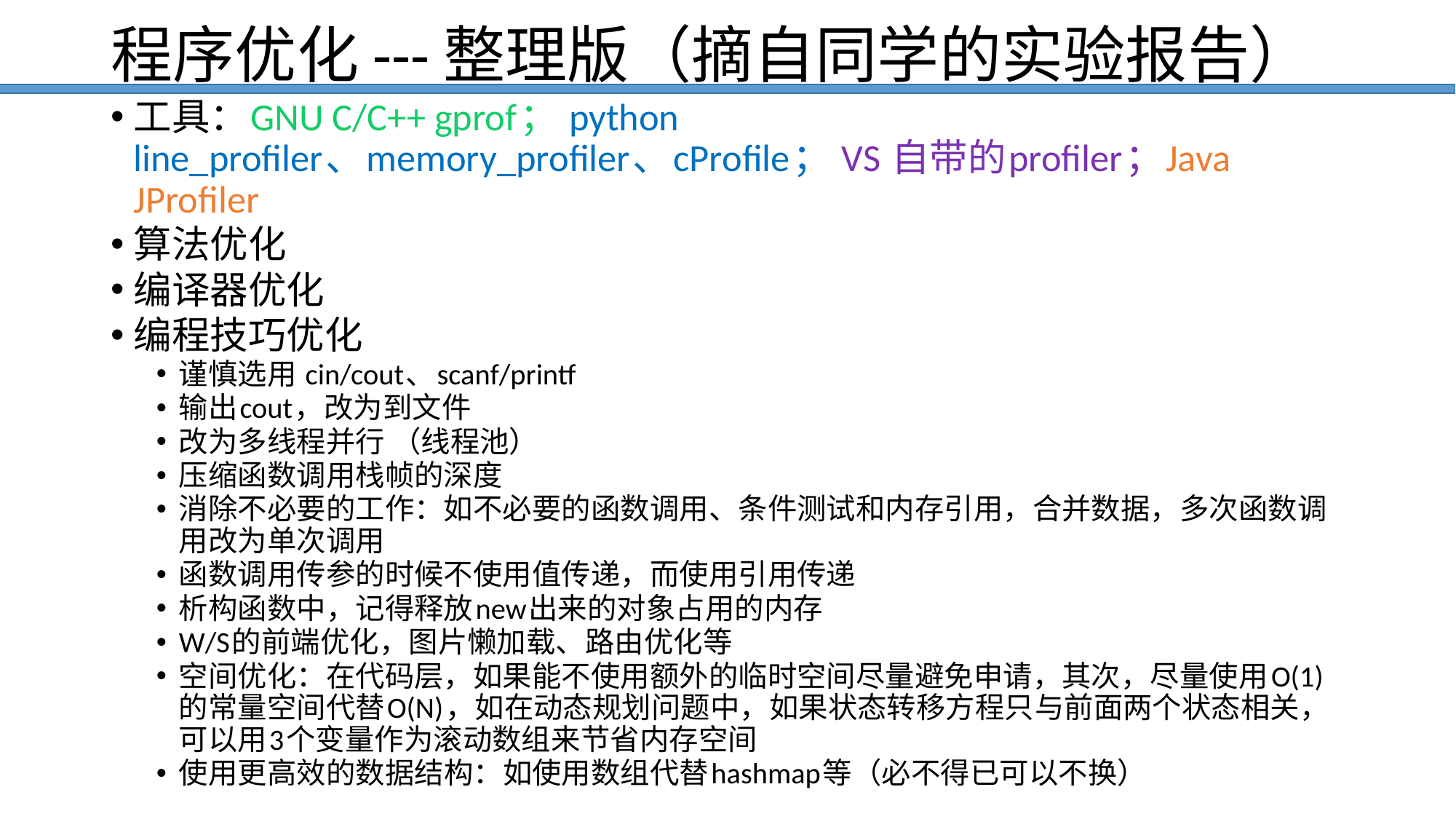

# 程序优化---整理版（摘自同学的实验报告）

工具：GNU C/C++ gprof； python line_profiler、memory_profiler、cProfile； VS 自带的profiler；Java JProfiler
算法优化
编译器优化
编程技巧优化
谨慎选用 cin/cout、scanf/printf
输出cout，改为到文件
改为多线程并行 （线程池）
压缩函数调用栈帧的深度
消除不必要的工作：如不必要的函数调用、条件测试和内存引用，合并数据，多次函数调用改为单次调用
函数调用传参的时候不使用值传递，而使用引用传递
析构函数中，记得释放new出来的对象占用的内存
W/S的前端优化，图片懒加载、路由优化等
空间优化：在代码层，如果能不使用额外的临时空间尽量避免申请，其次，尽量使用O(1)的常量空间代替O(N)，如在动态规划问题中，如果状态转移方程只与前面两个状态相关，可以用3个变量作为滚动数组来节省内存空间
使用更高效的数据结构：如使用数组代替hashmap等（必不得已可以不换）